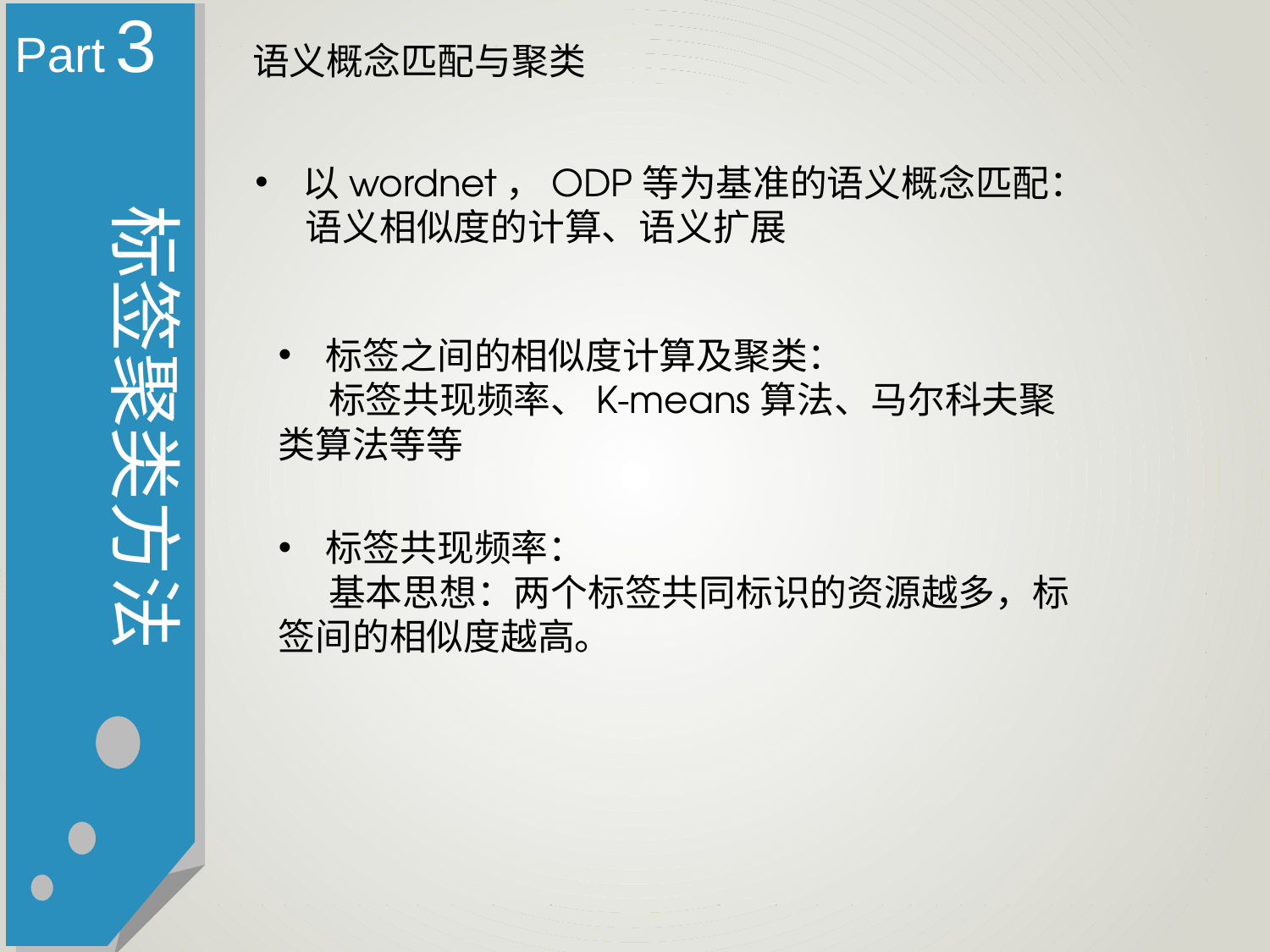

Part 3

标签聚类方法
语义概念匹配与聚类
以wordnet，ODP等为基准的语义概念匹配：
     语义相似度的计算、语义扩展
标签之间的相似度计算及聚类：
     标签共现频率、K-means算法、马尔科夫聚类算法等等

标签共现频率：
     基本思想：两个标签共同标识的资源越多，标签间的相似度越高。